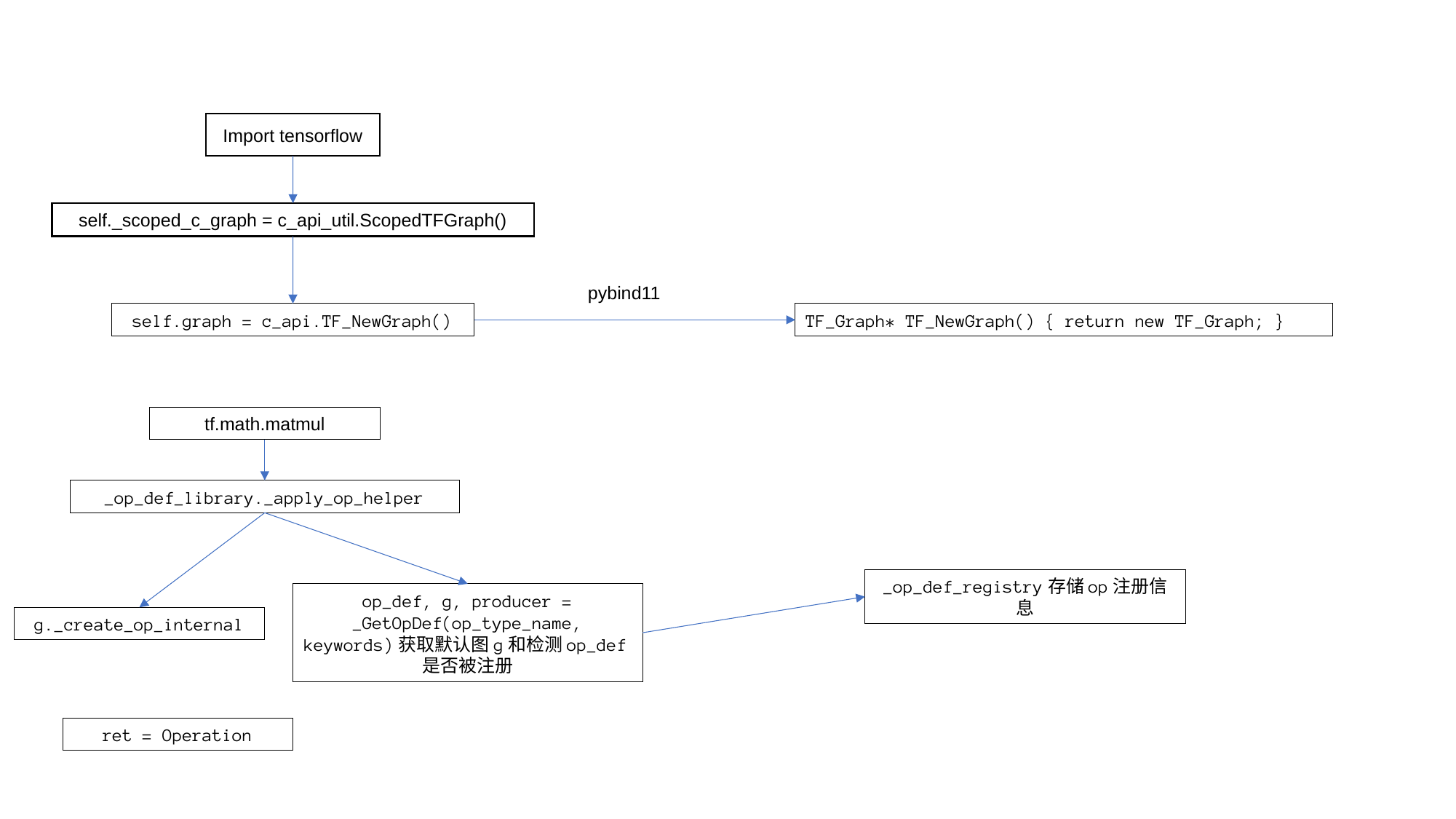

Import tensorflow
self._scoped_c_graph = c_api_util.ScopedTFGraph()
pybind11
TF_Graph* TF_NewGraph() { return new TF_Graph; }
self.graph = c_api.TF_NewGraph()
tf.math.matmul
_op_def_library._apply_op_helper
_op_def_registry存储op注册信息
op_def, g, producer = _GetOpDef(op_type_name, keywords)获取默认图g和检测op_def是否被注册
g._create_op_internal
ret = Operation